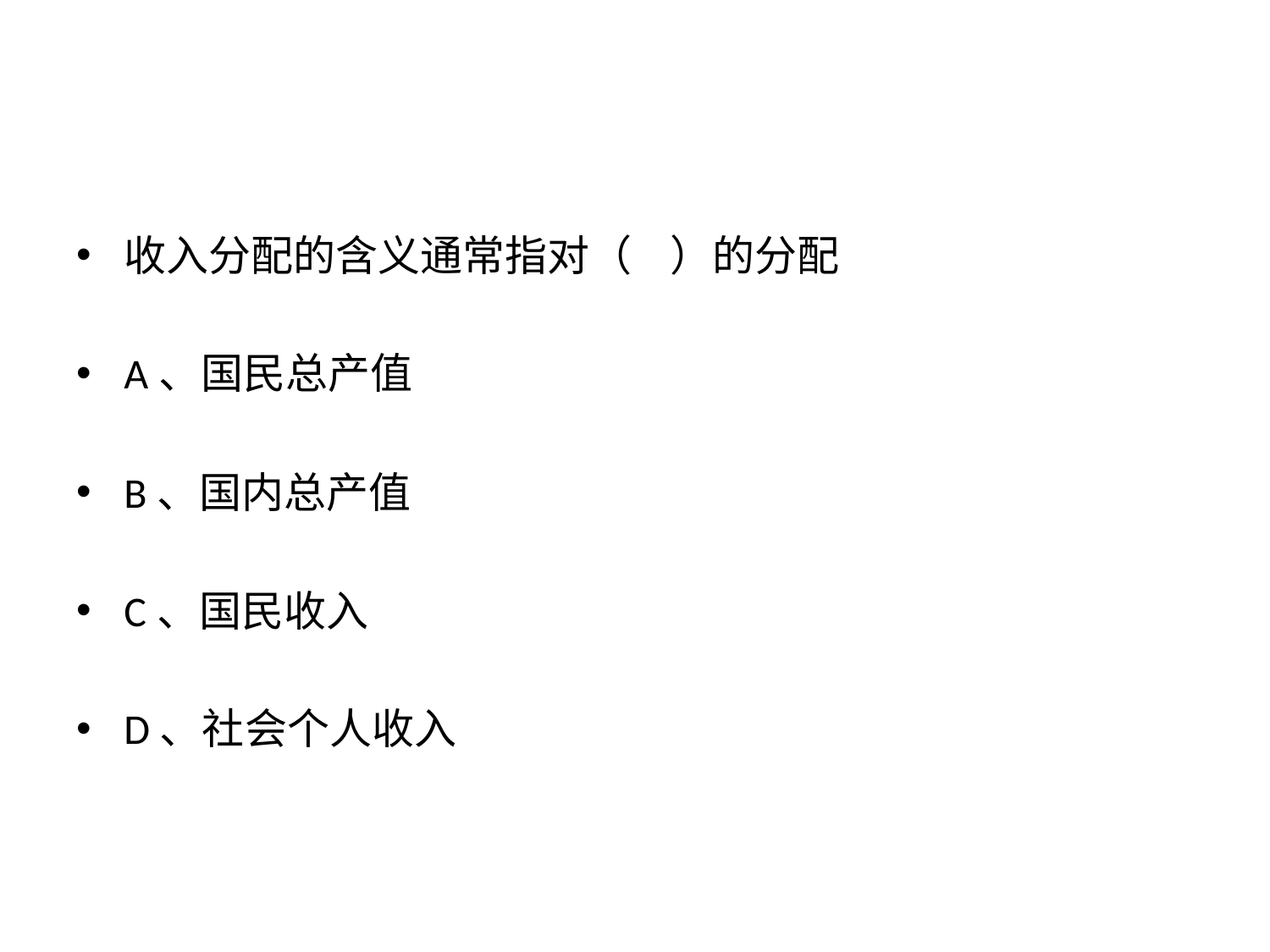

收入分配的含义通常指对（    ）的分配

A、国民总产值

B、国内总产值

C、国民收入

D、社会个人收入